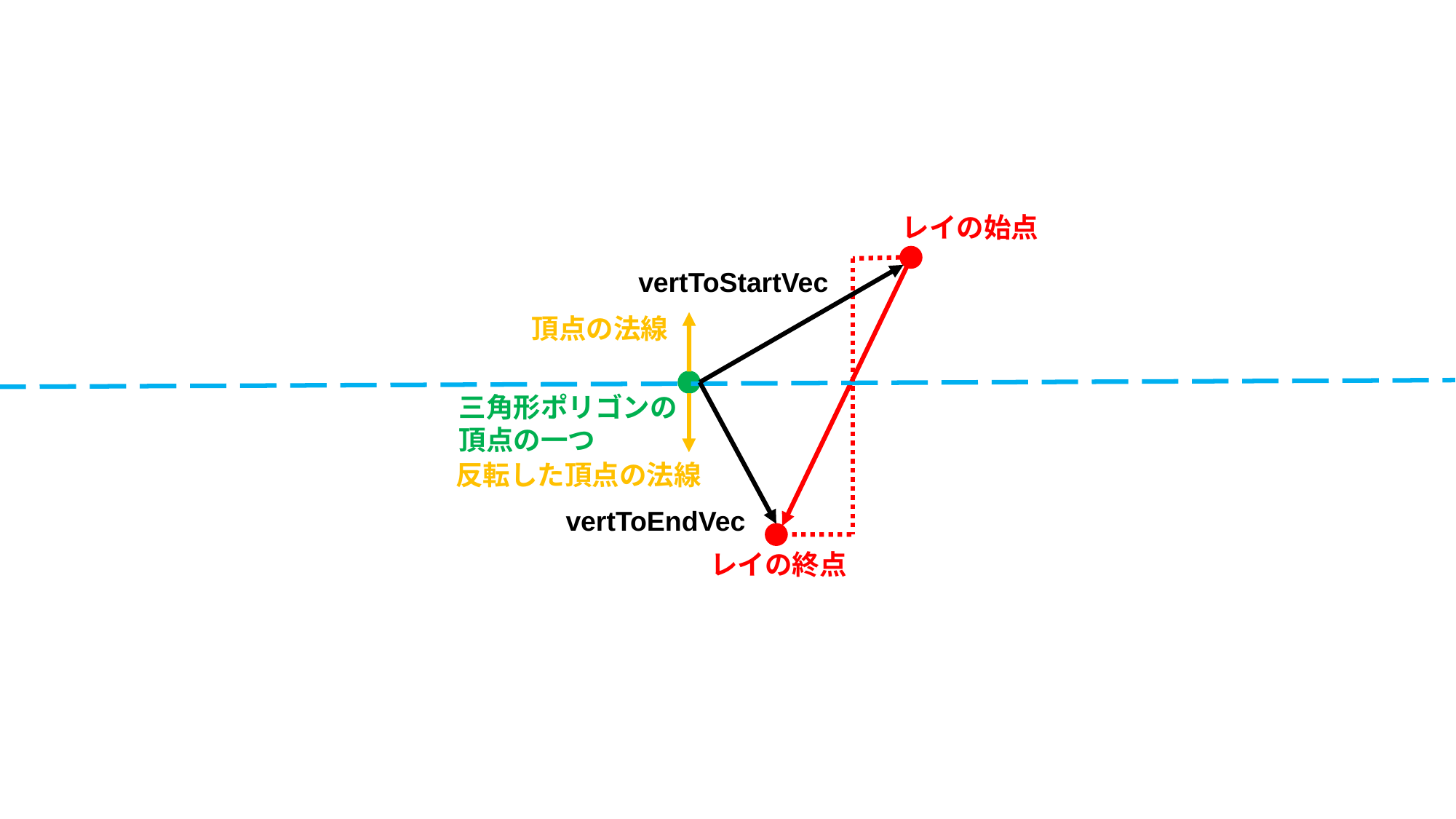

レイの始点

vertToStartVec
頂点の法線

三角形ポリゴンの頂点の一つ
反転した頂点の法線
vertToEndVec

レイの終点